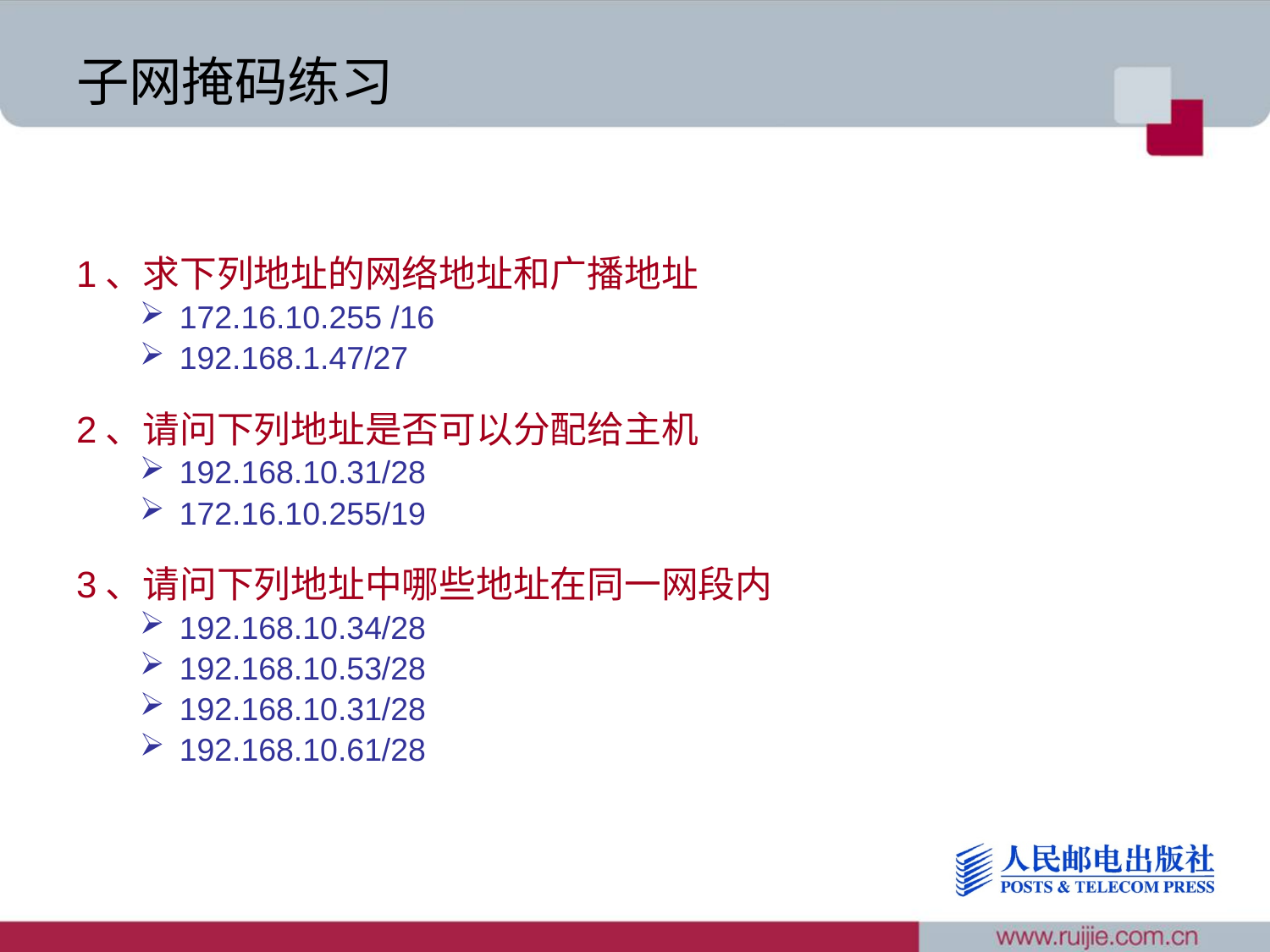

# 子网掩码练习
1、求下列地址的网络地址和广播地址
172.16.10.255 /16
192.168.1.47/27
2、请问下列地址是否可以分配给主机
192.168.10.31/28
172.16.10.255/19
3、请问下列地址中哪些地址在同一网段内
192.168.10.34/28
192.168.10.53/28
192.168.10.31/28
192.168.10.61/28